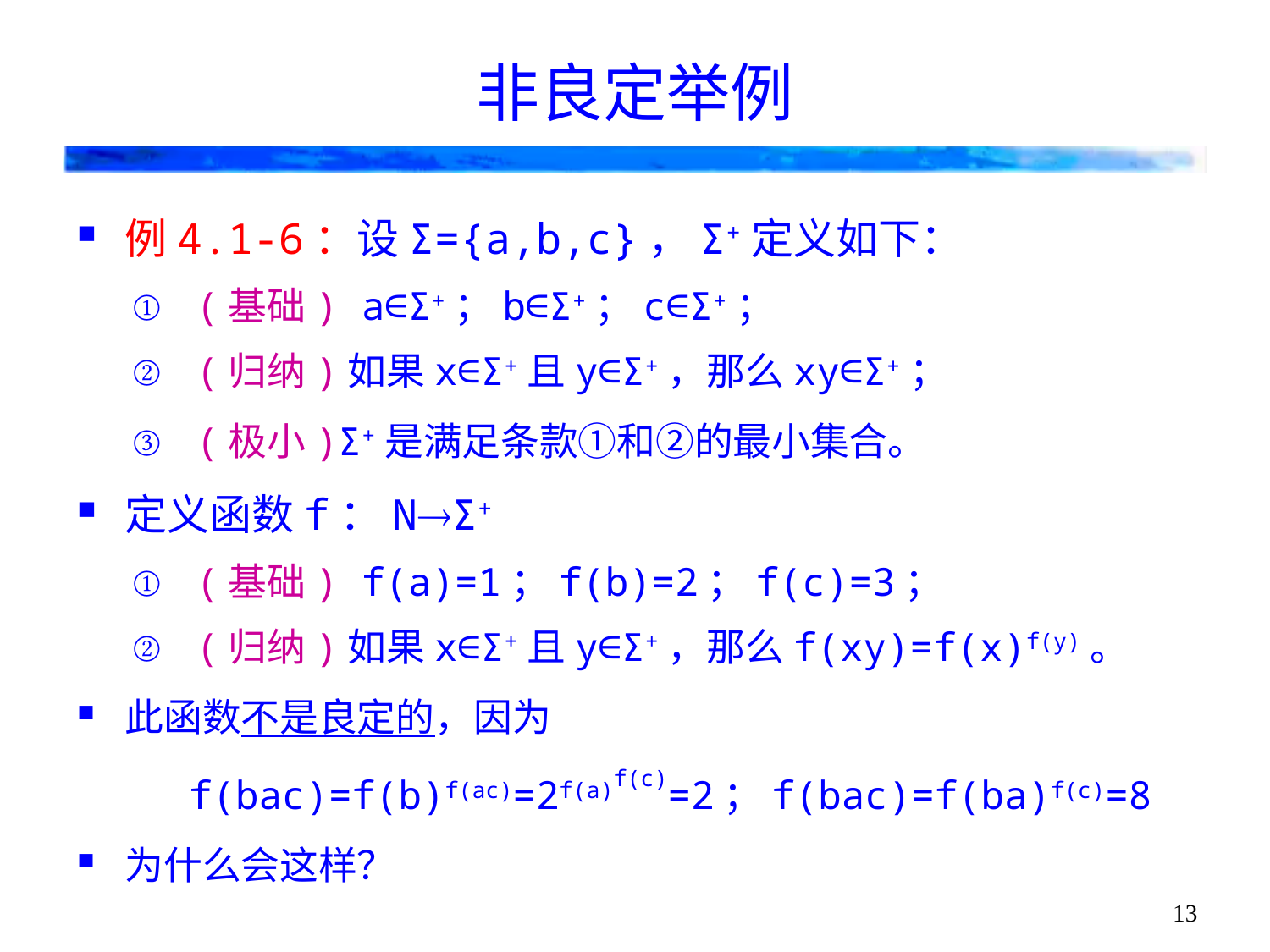

# 非良定举例
例4.1-6：设Σ={a,b,c}，Σ+定义如下：
(基础) a∈Σ+；b∈Σ+；c∈Σ+；
(归纳)如果x∈Σ+且y∈Σ+，那么xy∈Σ+；
(极小)Σ+是满足条款①和②的最小集合。
定义函数f：N→Σ+
(基础) f(a)=1；f(b)=2；f(c)=3；
(归纳)如果x∈Σ+且y∈Σ+，那么f(xy)=f(x)f(y)。
此函数不是良定的，因为
f(bac)=f(b)f(ac)=2f(a)f(c)=2；f(bac)=f(ba)f(c)=8
为什么会这样？
13